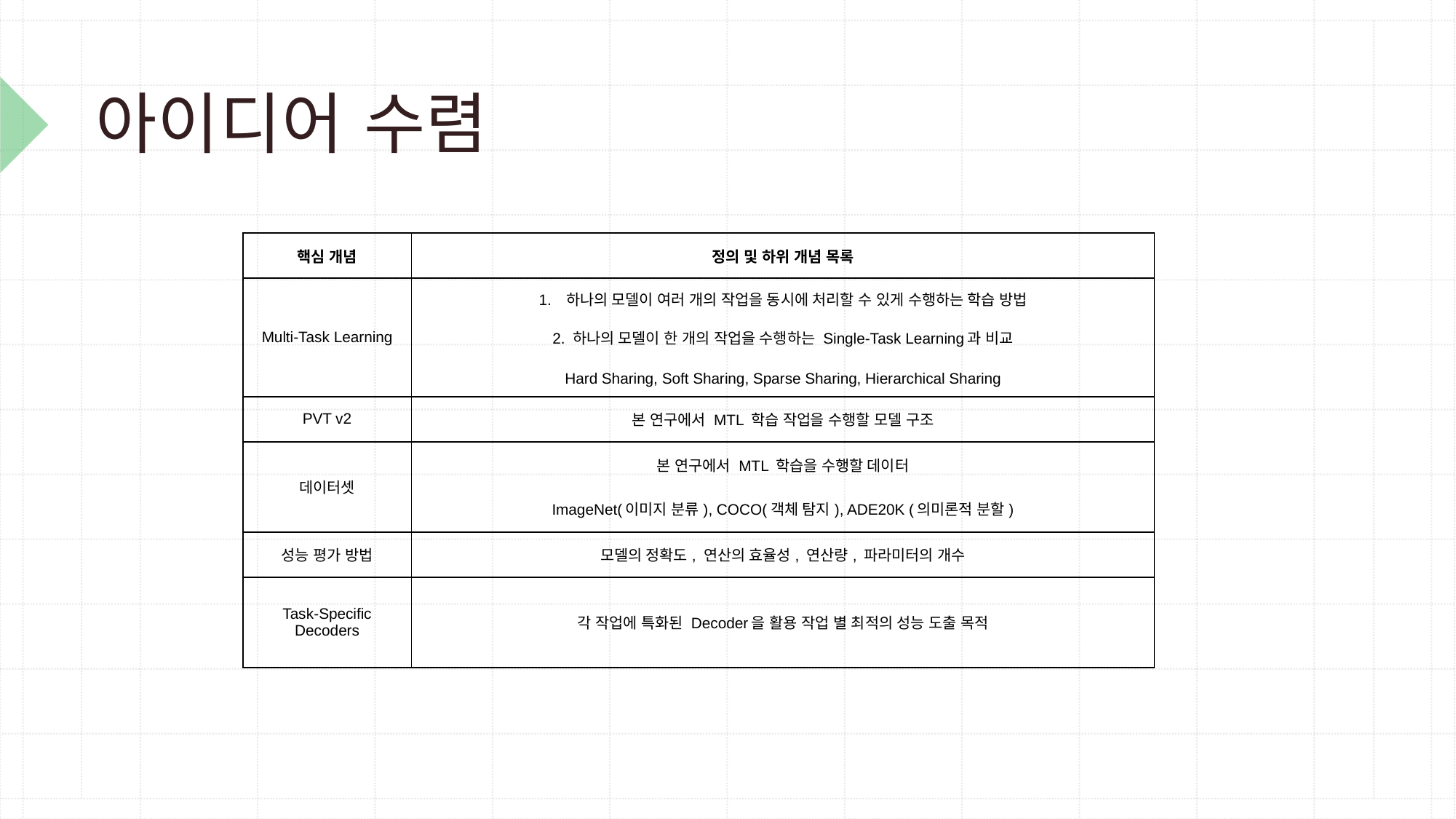

# 아이디어 수렴
| 핵심 개념 | 정의 및 하위 개념 목록 |
| --- | --- |
| Multi-Task Learning | 하나의 모델이 여러 개의 작업을 동시에 처리할 수 있게 수행하는 학습 방법 2. 하나의 모델이 한 개의 작업을 수행하는 Single-Task Learning과 비교 Hard Sharing, Soft Sharing, Sparse Sharing, Hierarchical Sharing |
| PVT v2 | 본 연구에서 MTL 학습 작업을 수행할 모델 구조 |
| 데이터셋 | 본 연구에서 MTL 학습을 수행할 데이터 ImageNet(이미지 분류), COCO(객체 탐지), ADE20K (의미론적 분할) |
| 성능 평가 방법 | 모델의 정확도, 연산의 효율성, 연산량, 파라미터의 개수 |
| Task-Specific Decoders | 각 작업에 특화된 Decoder을 활용 작업 별 최적의 성능 도출 목적 |